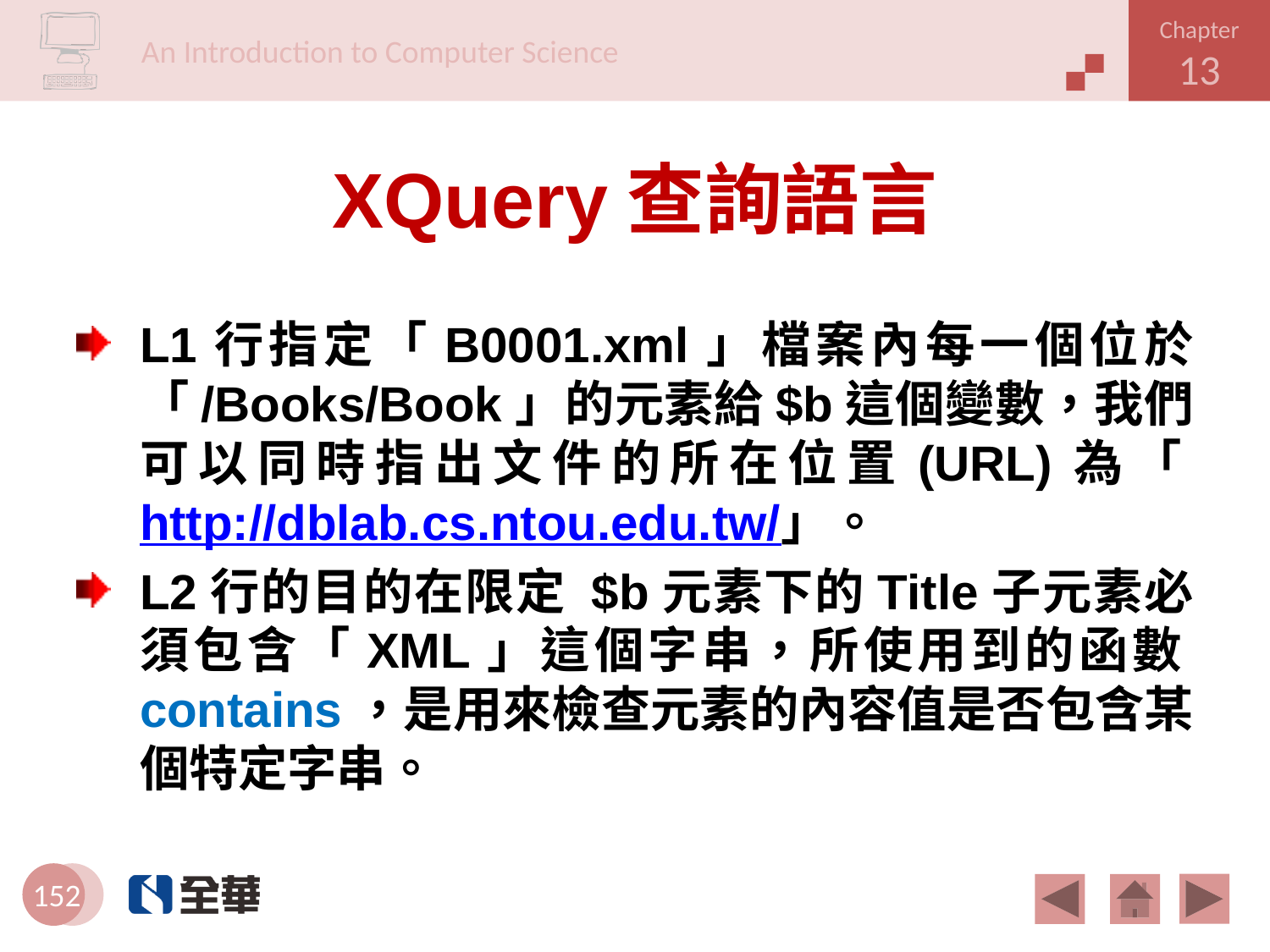

# XQuery查詢語言
L1行指定「B0001.xml」檔案內每一個位於「/Books/Book」的元素給$b這個變數，我們可以同時指出文件的所在位置(URL)為「http://dblab.cs.ntou.edu.tw/」。
L2行的目的在限定 $b元素下的Title子元素必須包含「XML」這個字串，所使用到的函數contains，是用來檢查元素的內容值是否包含某個特定字串。